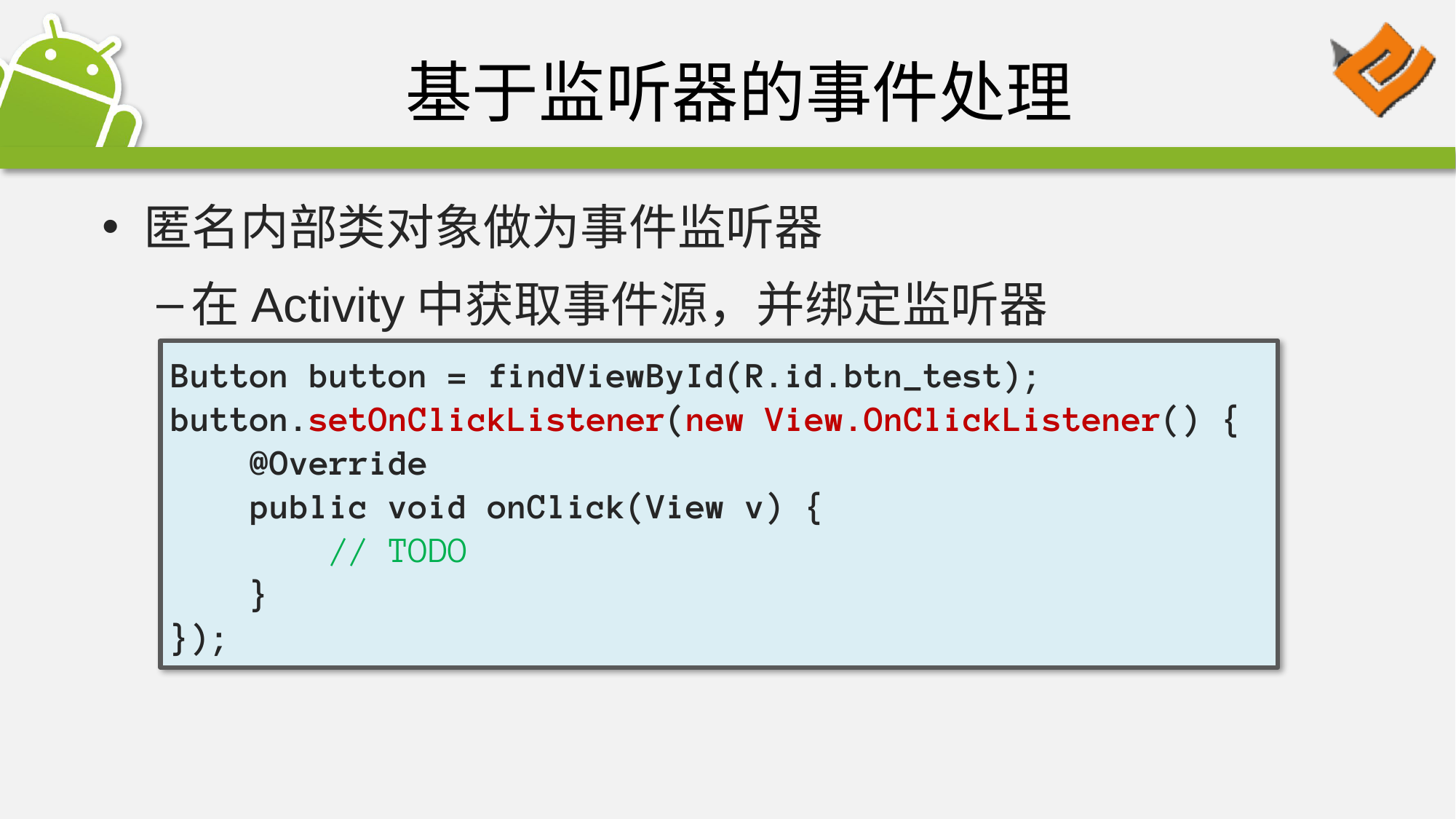

# 基于监听器的事件处理
匿名内部类对象做为事件监听器
在Activity中获取事件源，并绑定监听器
Button button = findViewById(R.id.btn_test);
button.setOnClickListener(new View.OnClickListener() {
    @Override
    public void onClick(View v) {
        // TODO
    }
});